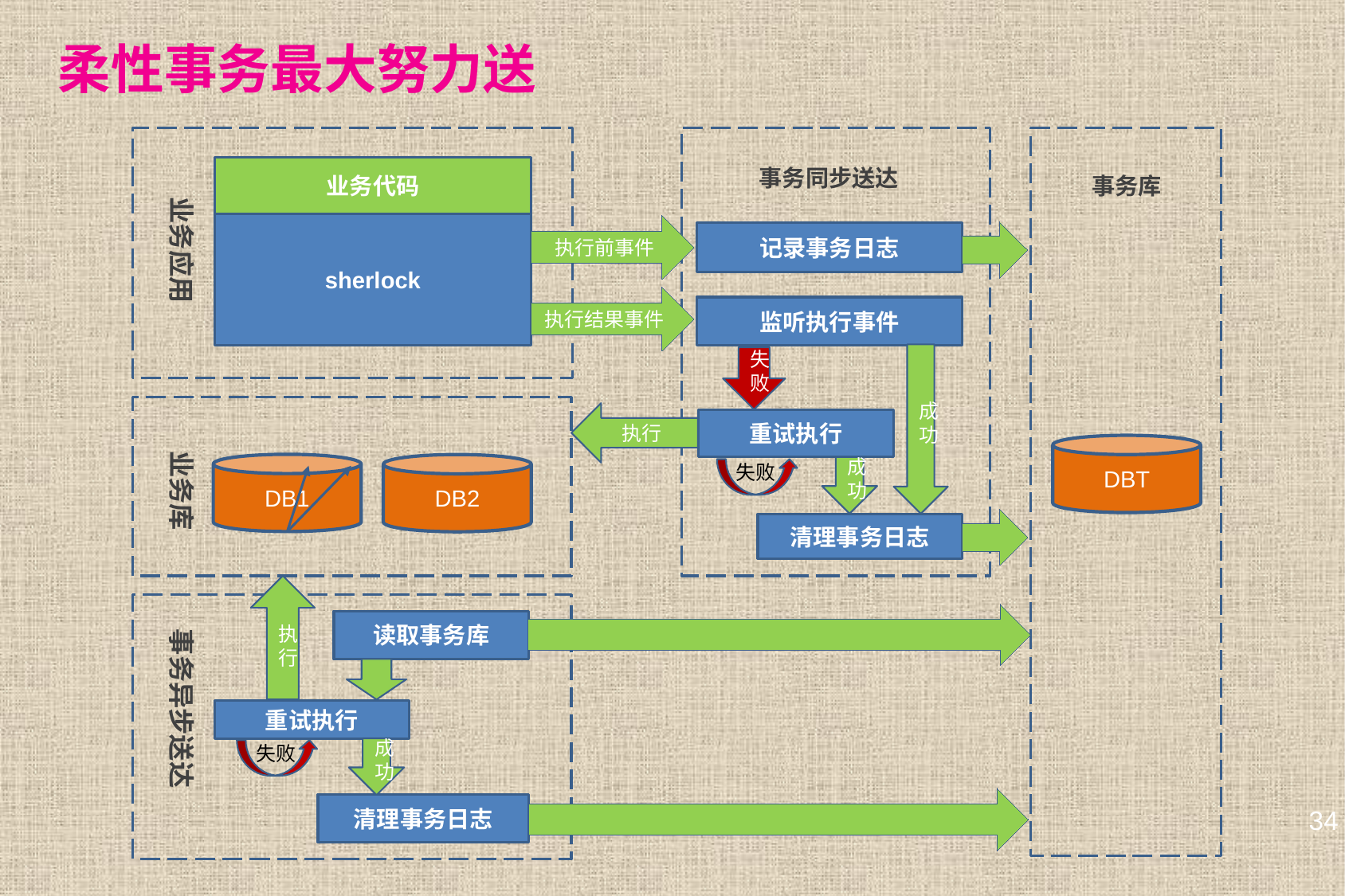

# 柔性事务最大努力送

业务代码
事务同步送达
事务库
业务应用
sherlock
执行前事件

记录事务日志
执行结果事件
监听执行事件
成功
失败

执行
重试执行
DBT
业务库
失败

DB1
DB2
成功

清理事务日志
执行

读取事务库
事务异步送达

重试执行
失败

成功

清理事务日志